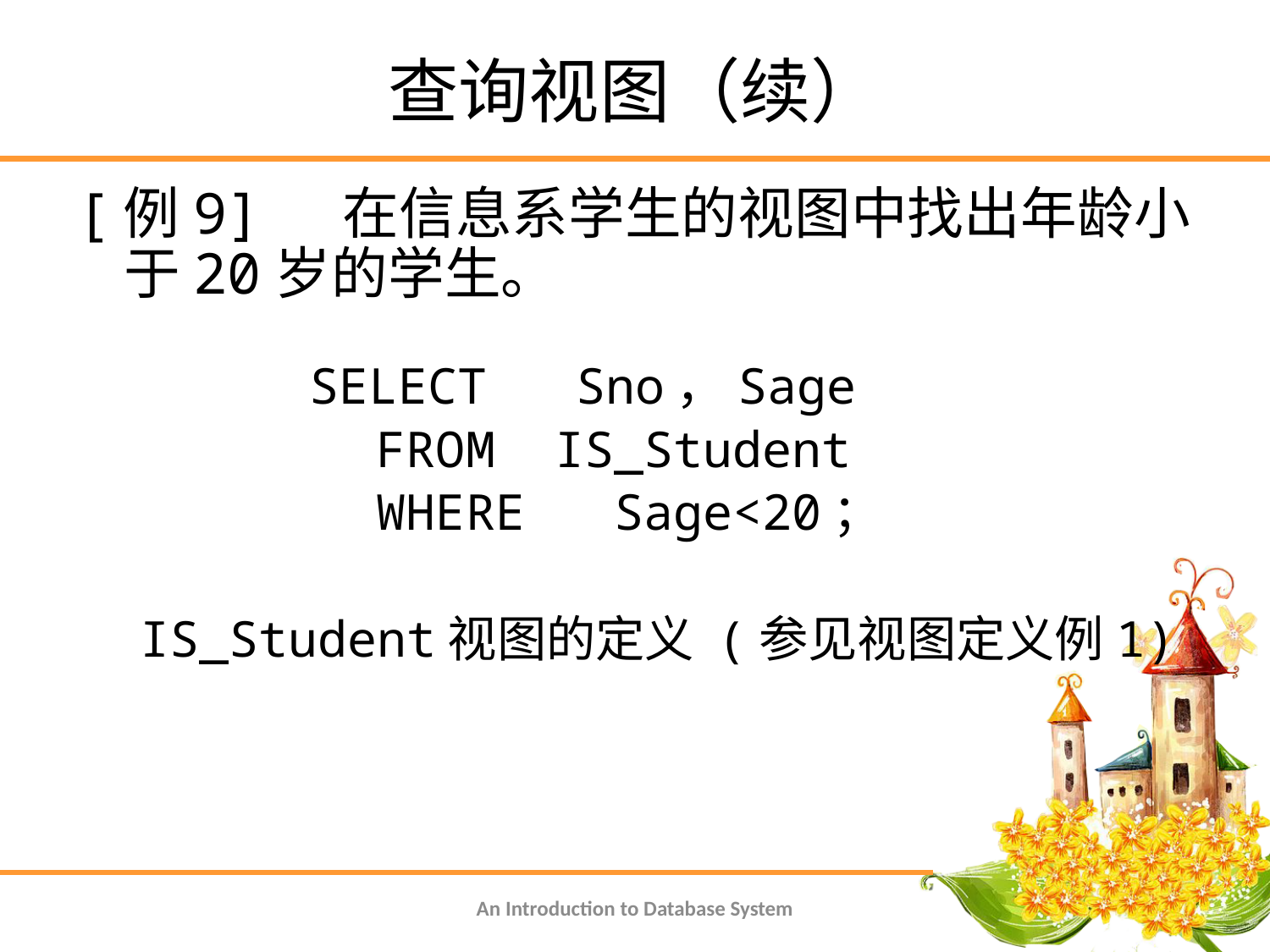

# 查询视图（续）
[例9]  在信息系学生的视图中找出年龄小于20岁的学生。

        SELECT   Sno，Sage
        FROM  IS_Student
        WHERE   Sage<20；

IS_Student视图的定义 (参见视图定义例1)
An Introduction to Database System